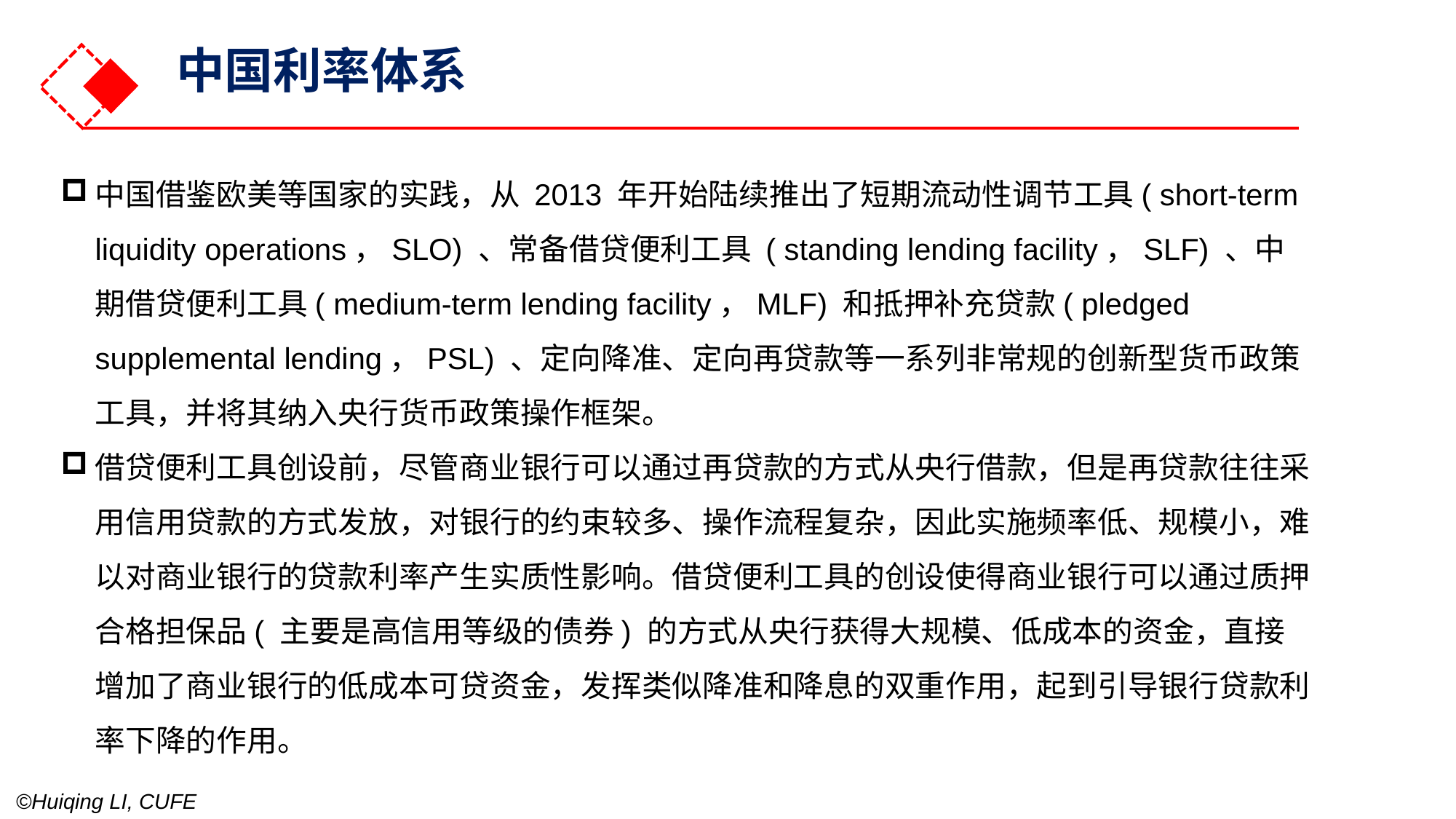

中国利率体系

中国借鉴欧美等国家的实践，从 2013 年开始陆续推出了短期流动性调节工具( short-term liquidity operations，SLO) 、常备借贷便利工具 ( standing lending facility，SLF) 、中期借贷便利工具( medium-term lending facility，MLF) 和抵押补充贷款( pledged supplemental lending，PSL) 、定向降准、定向再贷款等一系列非常规的创新型货币政策工具，并将其纳入央行货币政策操作框架。
借贷便利工具创设前，尽管商业银行可以通过再贷款的方式从央行借款，但是再贷款往往采用信用贷款的方式发放，对银行的约束较多、操作流程复杂，因此实施频率低、规模小，难以对商业银行的贷款利率产生实质性影响。借贷便利工具的创设使得商业银行可以通过质押合格担保品( 主要是高信用等级的债券) 的方式从央行获得大规模、低成本的资金，直接增加了商业银行的低成本可贷资金，发挥类似降准和降息的双重作用，起到引导银行贷款利率下降的作用。